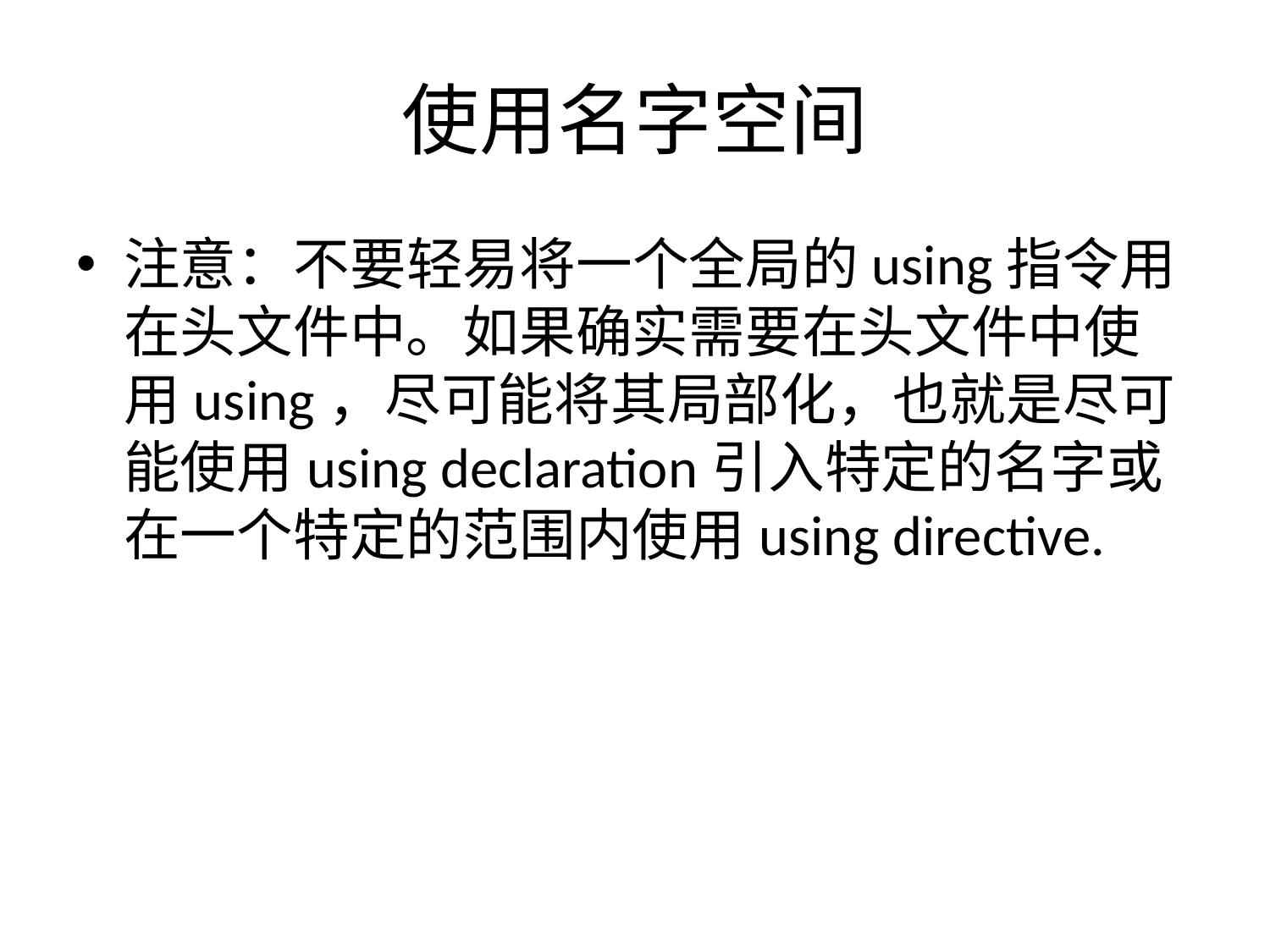

# 使用名字空间
注意：不要轻易将一个全局的using指令用在头文件中。如果确实需要在头文件中使用using，尽可能将其局部化，也就是尽可能使用using declaration引入特定的名字或在一个特定的范围内使用using directive.